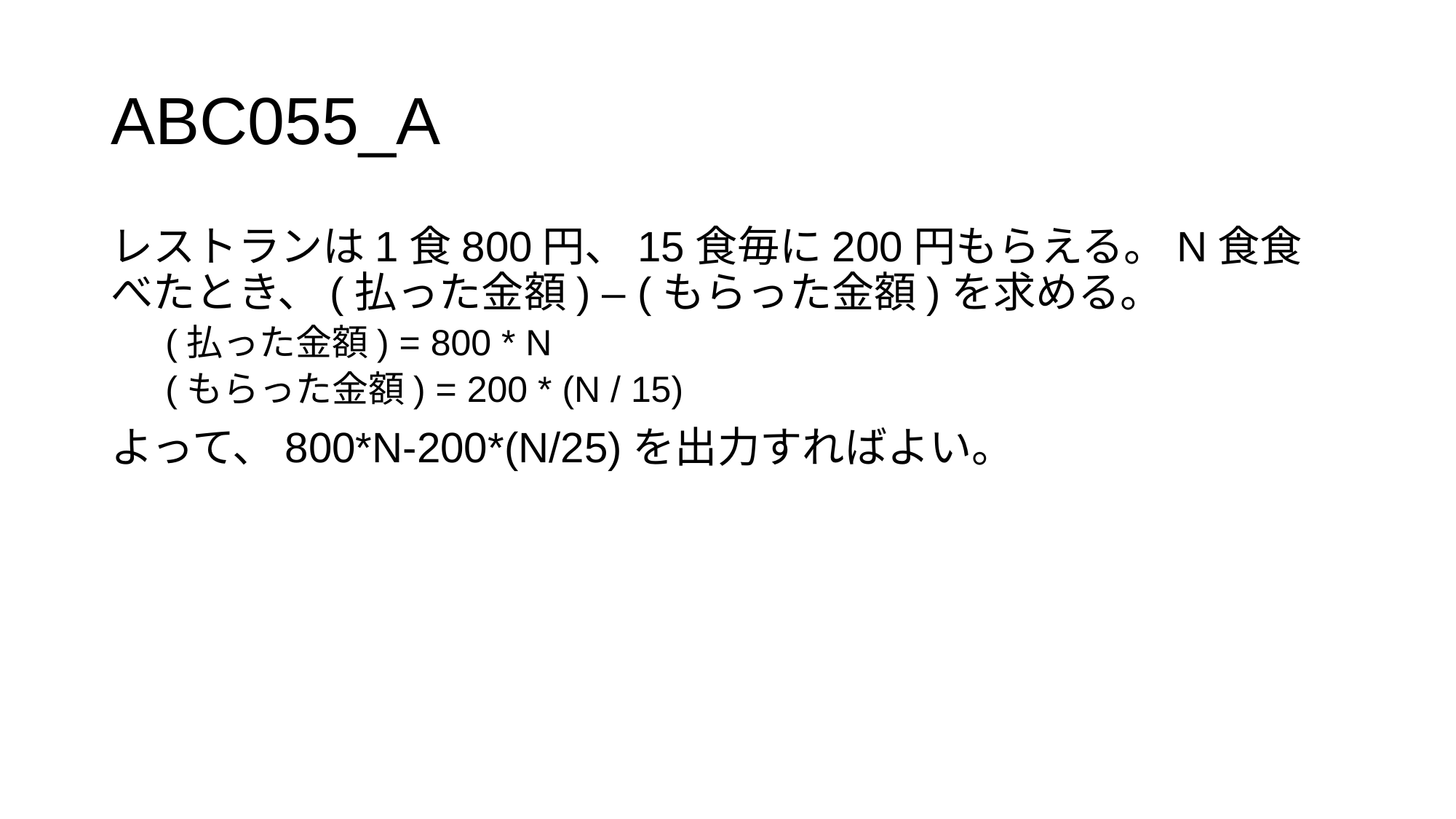

# ABC055_A
レストランは1食800円、15食毎に200円もらえる。N食食べたとき、(払った金額) – (もらった金額)を求める。
(払った金額) = 800 * N
(もらった金額) = 200 * (N / 15)
よって、800*N-200*(N/25)を出力すればよい。